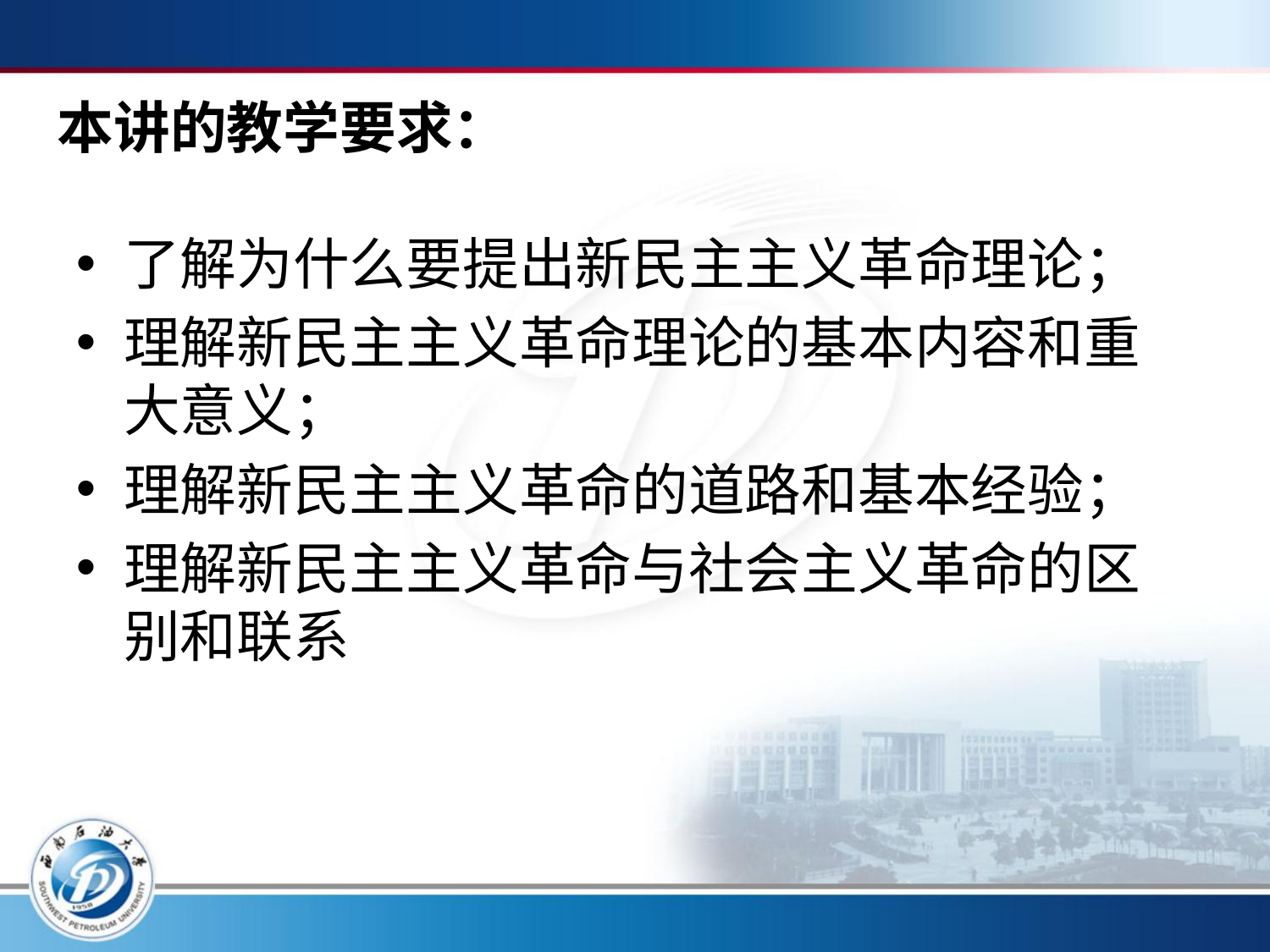

本讲的教学要求：
了解为什么要提出新民主主义革命理论；
理解新民主主义革命理论的基本内容和重大意义；
理解新民主主义革命的道路和基本经验；
理解新民主主义革命与社会主义革命的区别和联系